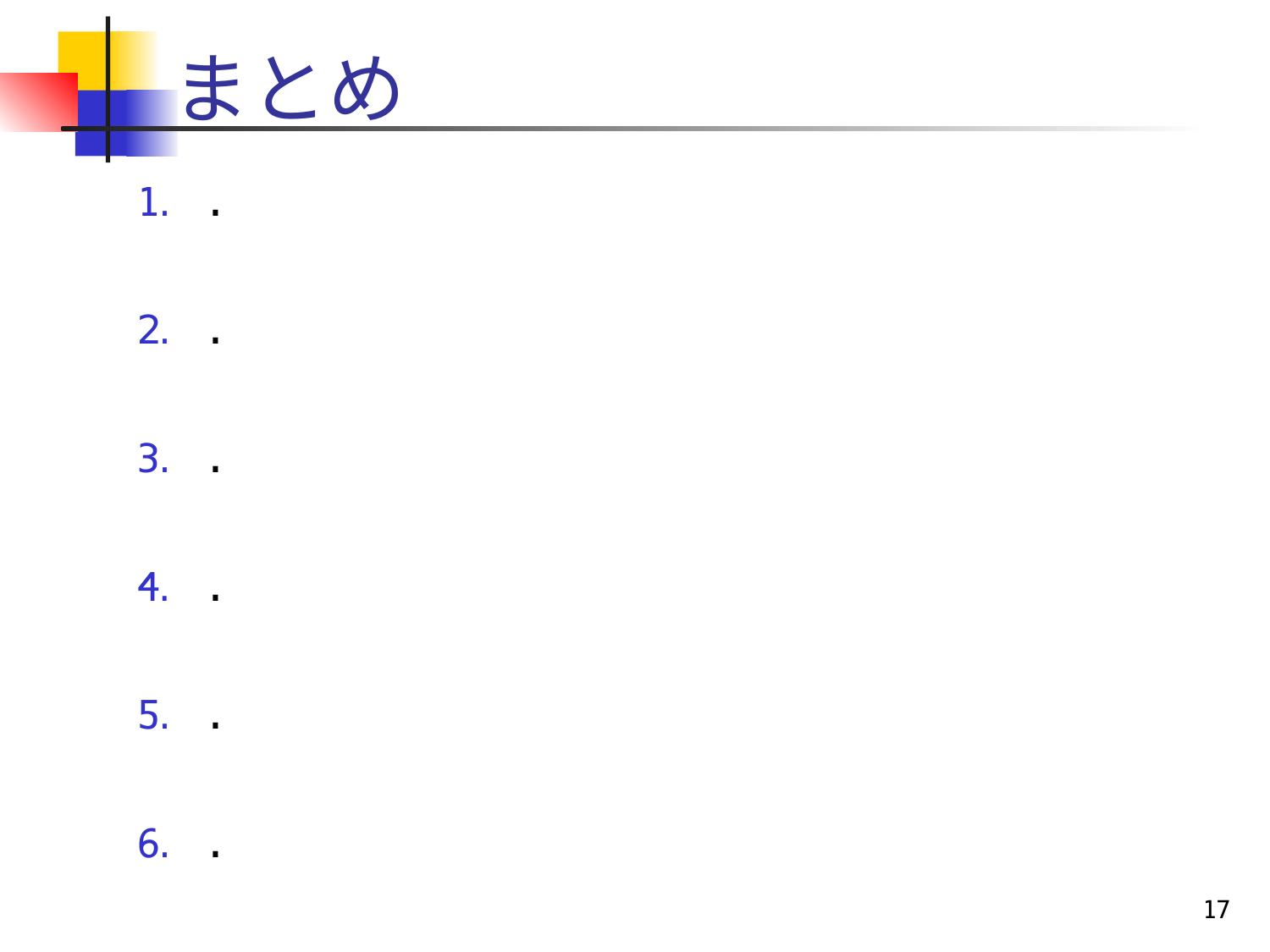

# まとめ
.
.
.
.
.
.
17